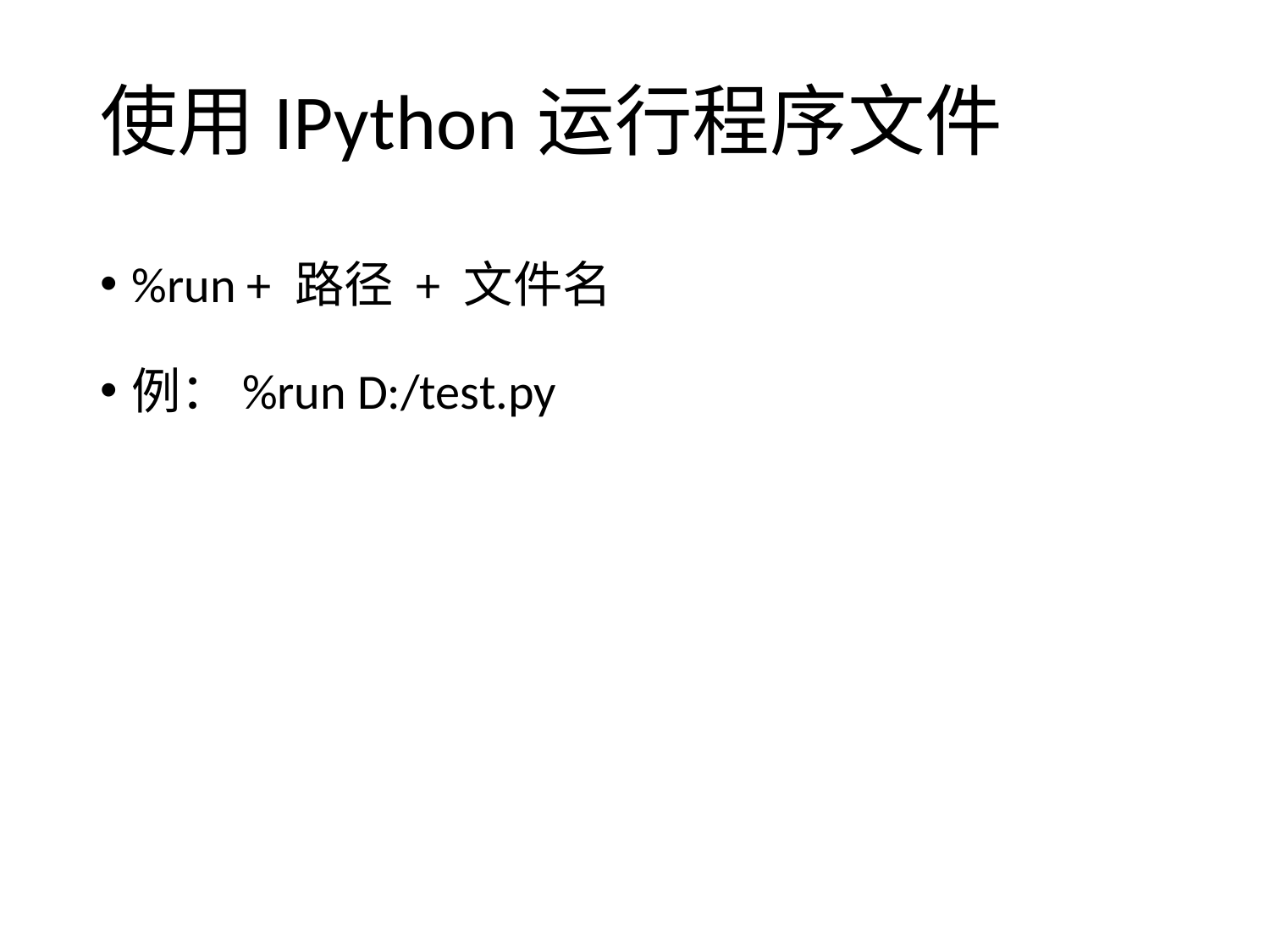

# 使用IPython运行程序文件
%run + 路径 + 文件名
例：%run D:/test.py